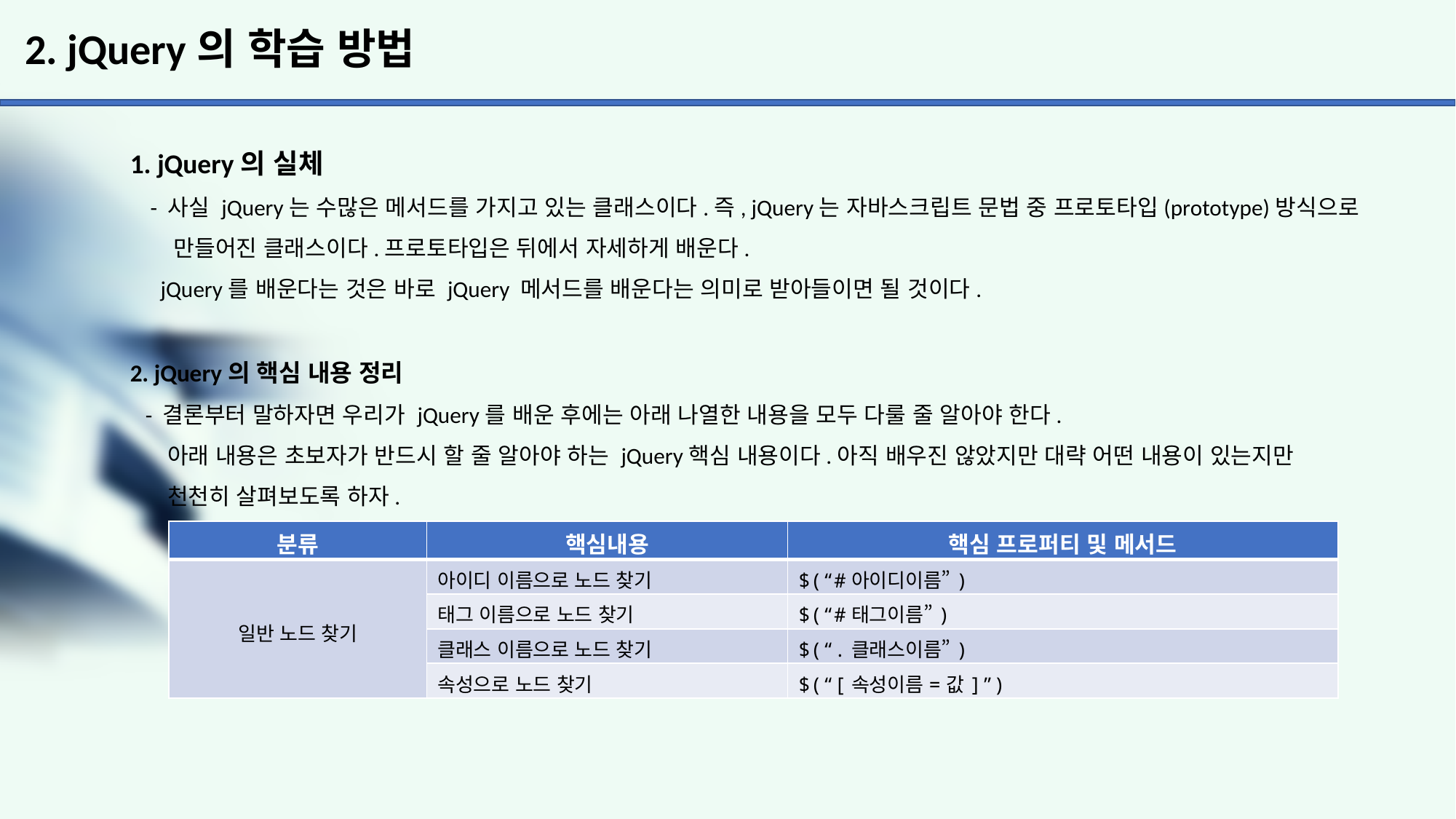

# 2. jQuery의 학습 방법
1. jQuery의 실체
    - 사실 jQuery는 수많은 메서드를 가지고 있는 클래스이다.즉, jQuery는 자바스크립트 문법 중 프로토타입(prototype)방식으로
      만들어진 클래스이다.프로토타입은 뒤에서 자세하게 배운다.
      jQuery를 배운다는 것은 바로 jQuery 메서드를 배운다는 의미로 받아들이면 될 것이다.

2. jQuery의 핵심 내용 정리
   - 결론부터 말하자면 우리가 jQuery를 배운 후에는 아래 나열한 내용을 모두 다룰 줄 알아야 한다.
     아래 내용은 초보자가 반드시 할 줄 알아야 하는 jQuery핵심 내용이다.아직 배우진 않았지만 대략 어떤 내용이 있는지만
     천천히 살펴보도록 하자.
| 분류 | 핵심내용 | 핵심 프로퍼티 및 메서드 |
| --- | --- | --- |
| 일반 노드 찾기 | 아이디 이름으로 노드 찾기 | $(“#아이디이름”) |
|  | 태그 이름으로 노드 찾기 | $(“#태그이름”) |
|  | 클래스 이름으로 노드 찾기 | $(“.클래스이름”) |
|  | 속성으로 노드 찾기 | $(“[속성이름=값]”) |